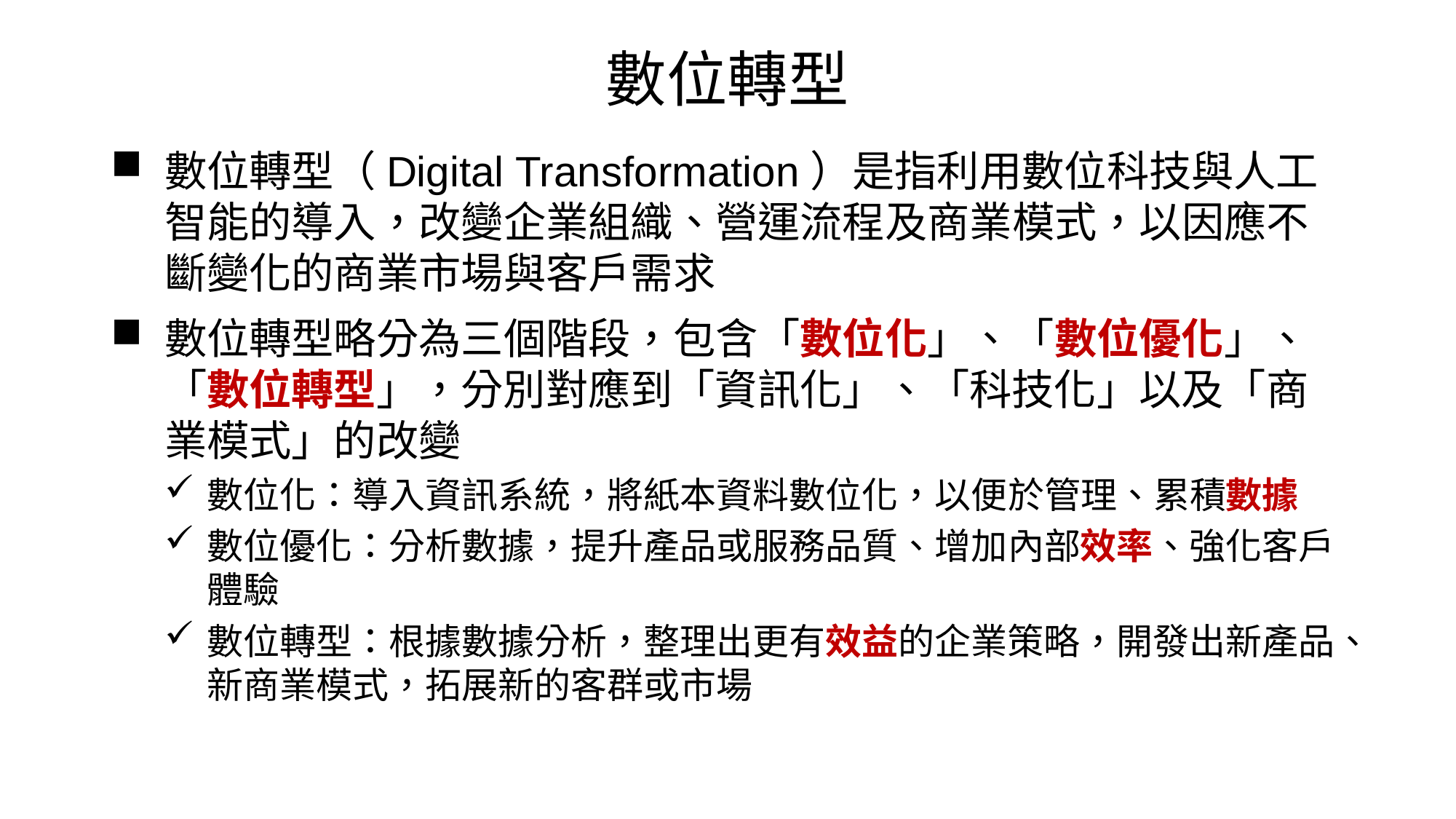

# 數位轉型
數位轉型（Digital Transformation）是指利用數位科技與人工智能的導入，改變企業組織、營運流程及商業模式，以因應不斷變化的商業市場與客戶需求
數位轉型略分為三個階段，包含「數位化」、「數位優化」、「數位轉型」，分別對應到「資訊化」、「科技化」以及「商業模式」的改變
數位化：導入資訊系統，將紙本資料數位化，以便於管理、累積數據
數位優化：分析數據，提升產品或服務品質、增加內部效率、強化客戶體驗
數位轉型：根據數據分析，整理出更有效益的企業策略，開發出新產品、新商業模式，拓展新的客群或市場